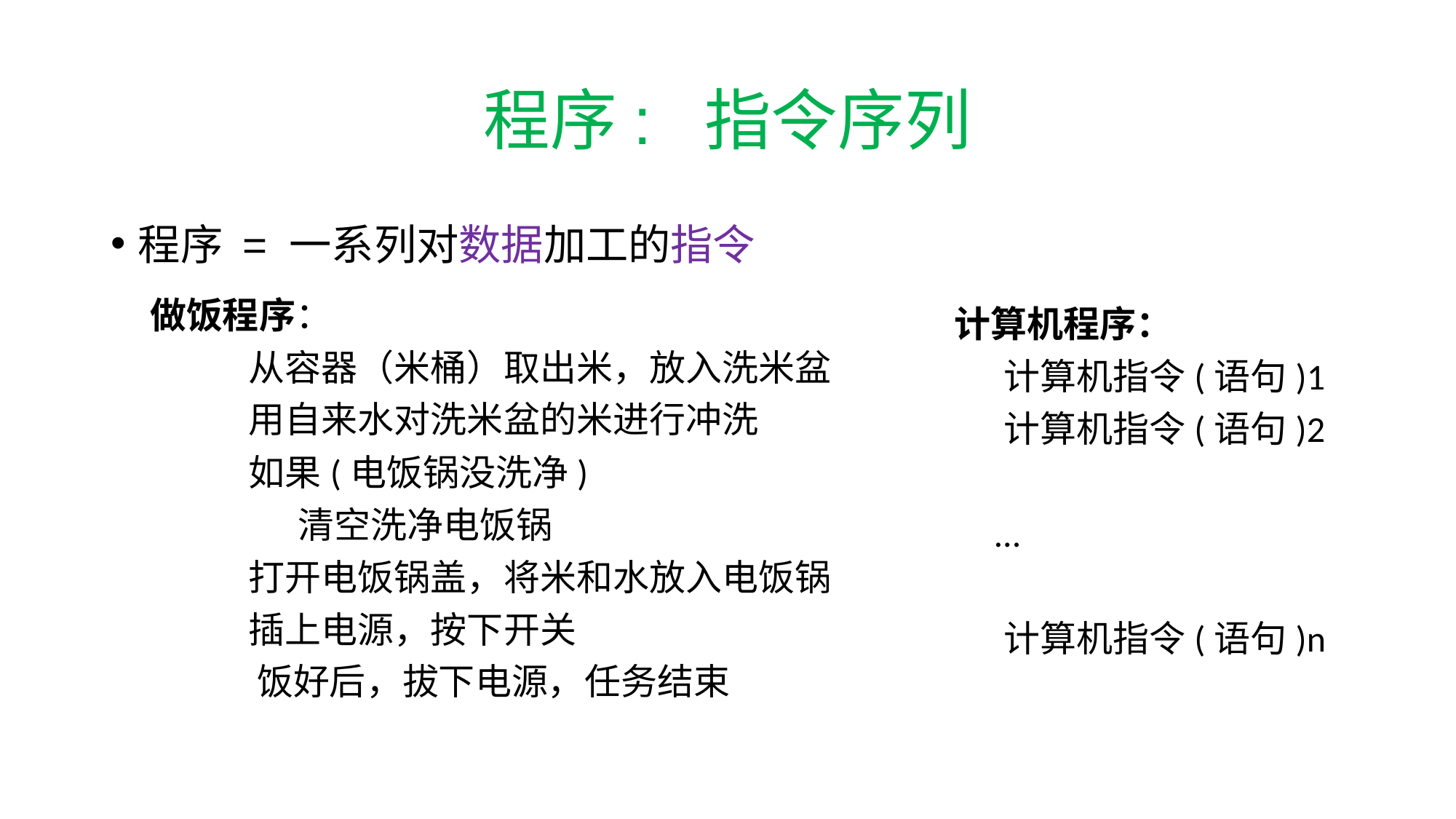

# 程序:  指令序列
程序 = 一系列对数据加工的指令
做饭程序：
           从容器（米桶）取出米，放入洗米盆
           用自来水对洗米盆的米进行冲洗
           如果(电饭锅没洗净)
                 清空洗净电饭锅
           打开电饭锅盖，将米和水放入电饭锅
           插上电源，按下开关
            饭好后，拔下电源，任务结束
计算机程序：
     计算机指令(语句)1
     计算机指令(语句)2

     …

     计算机指令(语句)n